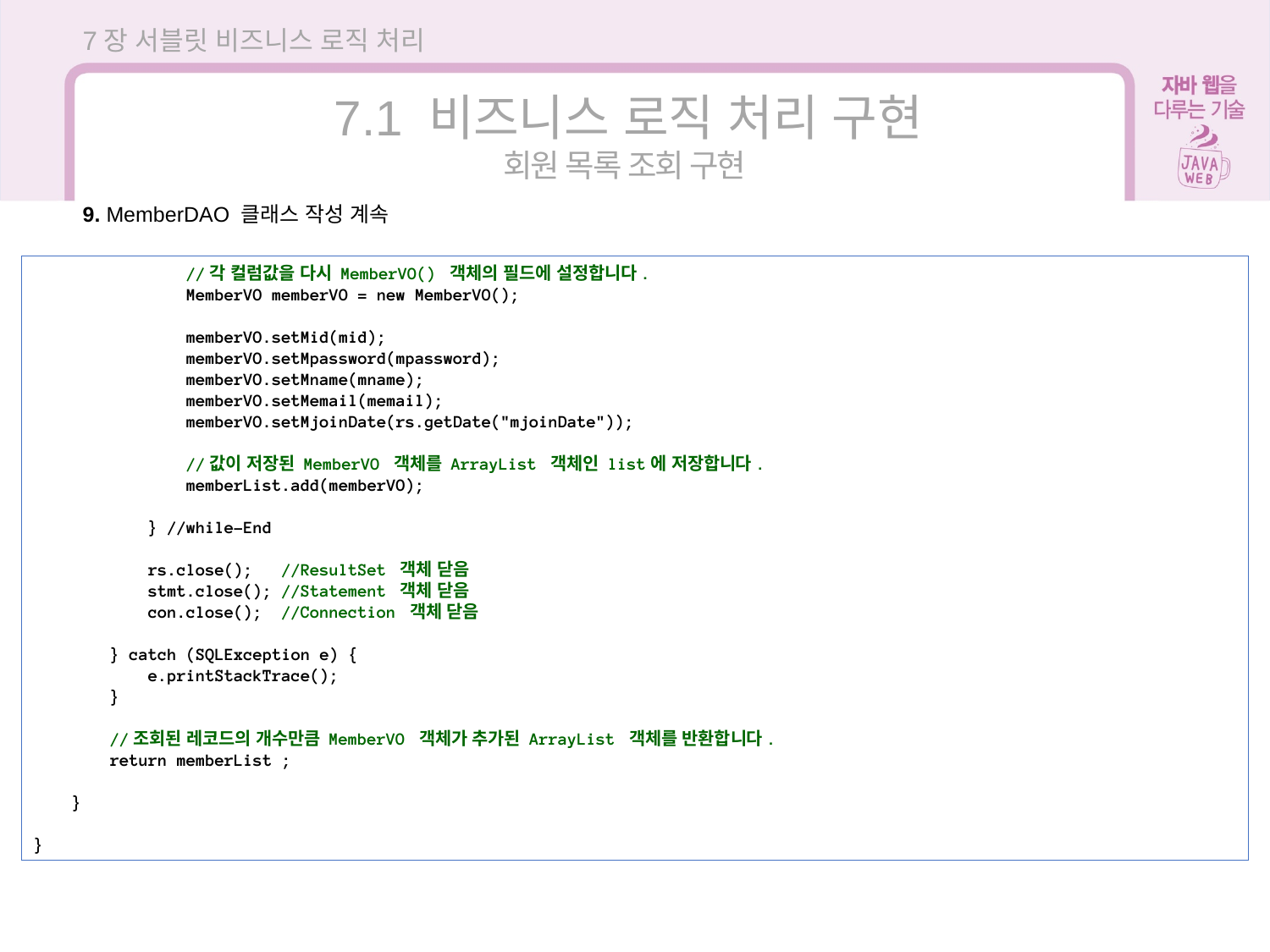

7장 서블릿 비즈니스 로직 처리
7.1 비즈니스 로직 처리 구현
회원 목록 조회 구현
9. MemberDAO 클래스 작성 계속
                //각 컬럼값을 다시 MemberVO() 객체의 필드에 설정합니다.
                MemberVO memberVO = new MemberVO();

                memberVO.setMid(mid);
                memberVO.setMpassword(mpassword);
                memberVO.setMname(mname);
                memberVO.setMemail(memail);
                memberVO.setMjoinDate(rs.getDate("mjoinDate"));

                //값이 저장된 MemberVO 객체를 ArrayList 객체인 list에 저장합니다.
                memberList.add(memberVO);

            } //while-End

            rs.close();   //ResultSet 객체 닫음
            stmt.close(); //Statement 객체 닫음
            con.close();  //Connection 객체 닫음

        } catch (SQLException e) {
            e.printStackTrace();
        }

        //조회된 레코드의 개수만큼 MemberVO 객체가 추가된 ArrayList 객체를 반환합니다.
        return memberList ;

    }

}